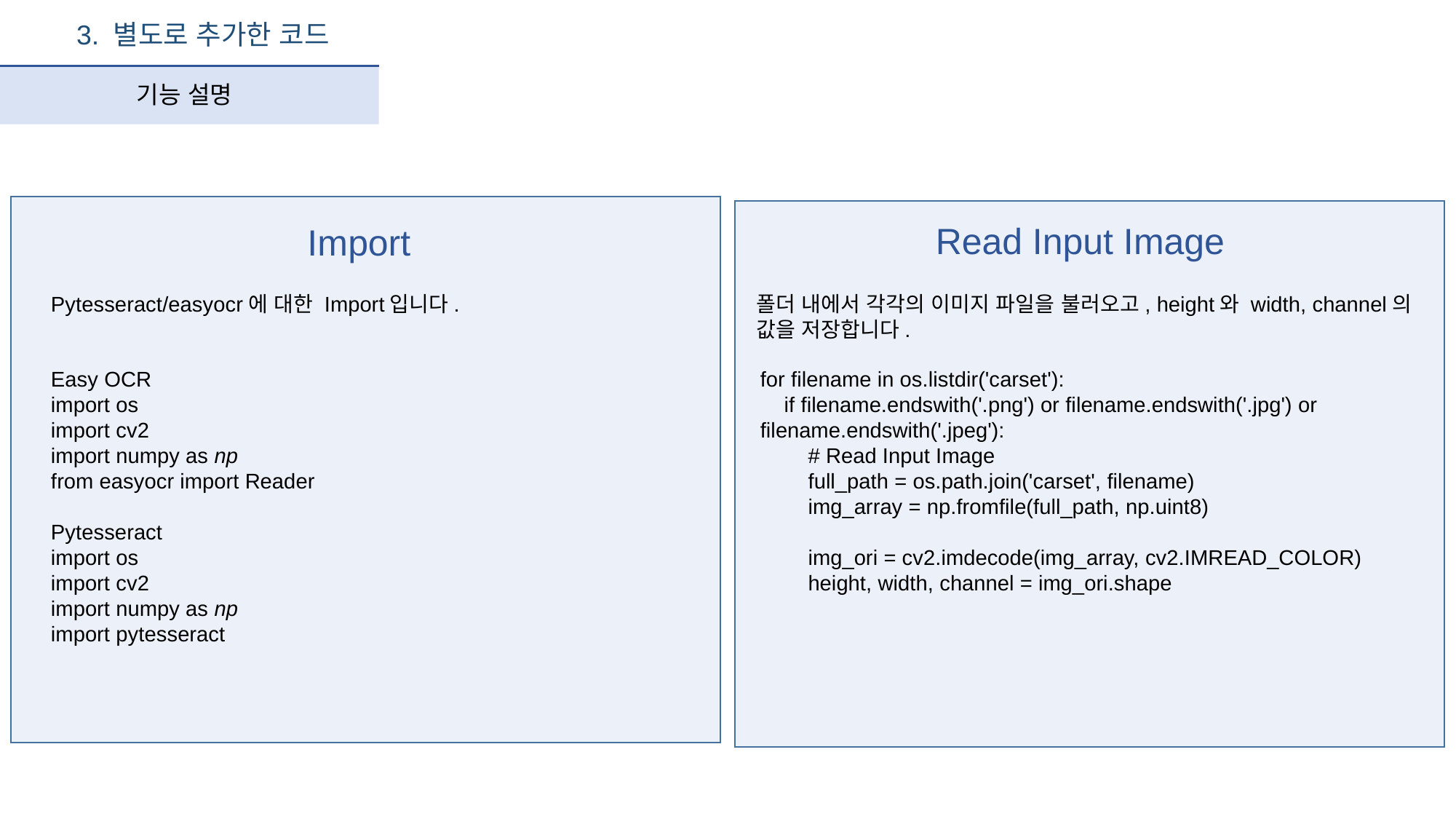

3. 별도로 추가한 코드

기능 설명

Read Input Image
Import
폴더 내에서 각각의 이미지 파일을 불러오고, height와 width, channel의 값을 저장합니다.
Pytesseract/easyocr에 대한 Import입니다.
Easy OCR
import os
import cv2
import numpy as np
from easyocr import Reader

Pytesseract
import os
import cv2
import numpy as np
import pytesseract

for filename in os.listdir('carset'):
    if filename.endswith('.png') or filename.endswith('.jpg') or filename.endswith('.jpeg'):
        # Read Input Image
        full_path = os.path.join('carset', filename)
        img_array = np.fromfile(full_path, np.uint8)
        img_ori = cv2.imdecode(img_array, cv2.IMREAD_COLOR)
        height, width, channel = img_ori.shape